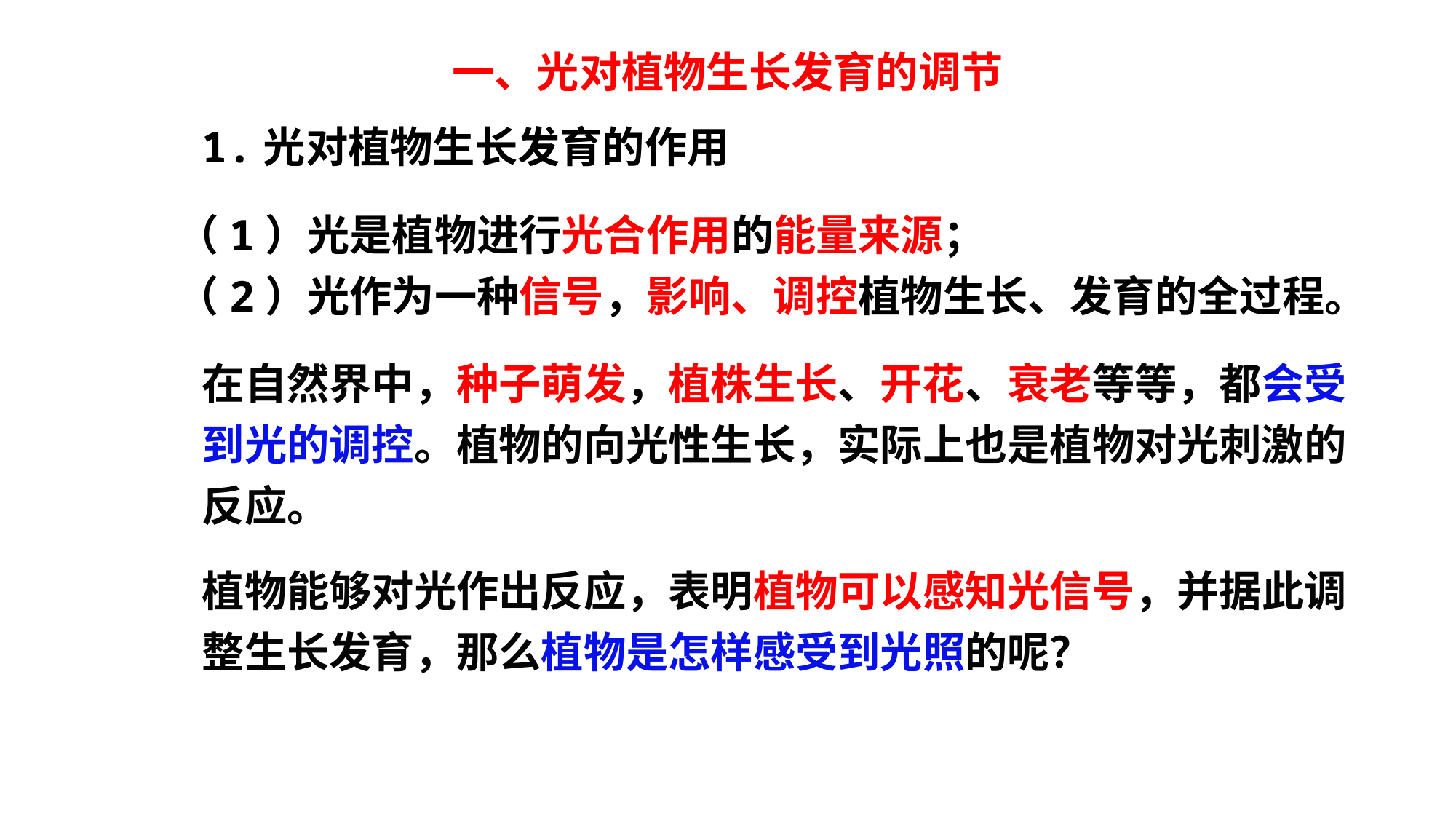

一、光对植物生长发育的调节
1.光对植物生长发育的作用
（1）光是植物进行光合作用的能量来源；
（2）光作为一种信号，影响、调控植物生长、发育的全过程。
在自然界中，种子萌发，植株生长、开花、衰老等等，都会受到光的调控。植物的向光性生长，实际上也是植物对光刺激的反应。
植物能够对光作出反应，表明植物可以感知光信号，并据此调整生长发育，那么植物是怎样感受到光照的呢？